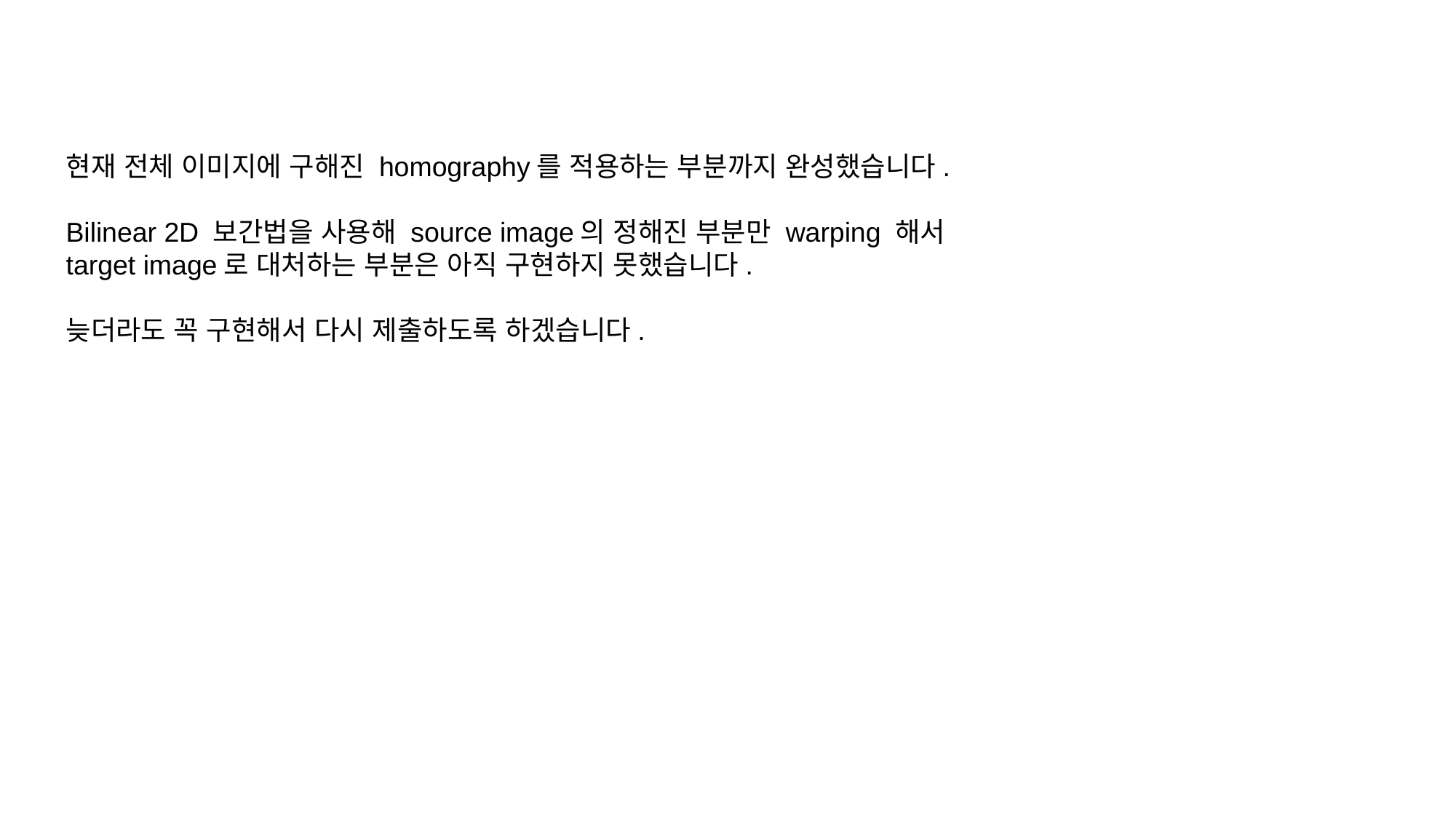

현재 전체 이미지에 구해진 homography를 적용하는 부분까지 완성했습니다.

Bilinear 2D 보간법을 사용해 source image의 정해진 부분만 warping 해서
target image로 대처하는 부분은 아직 구현하지 못했습니다.

늦더라도 꼭 구현해서 다시 제출하도록 하겠습니다.